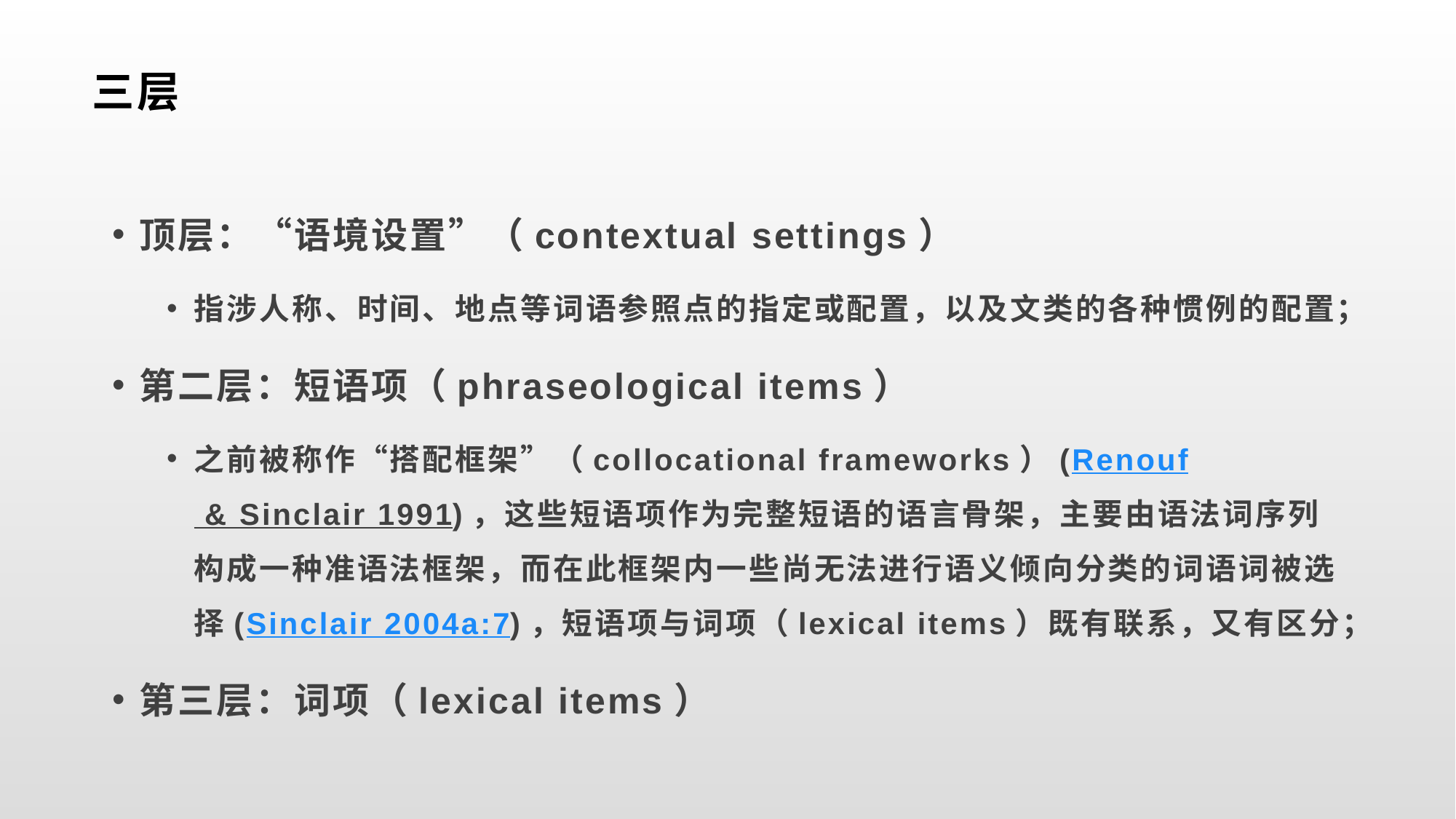

# 三层
顶层：“语境设置”（contextual settings）
指涉人称、时间、地点等词语参照点的指定或配置，以及文类的各种惯例的配置；
第二层：短语项（phraseological items）
之前被称作“搭配框架”（collocational frameworks）(Renouf & Sinclair 1991)，这些短语项作为完整短语的语言骨架，主要由语法词序列构成一种准语法框架，而在此框架内一些尚无法进行语义倾向分类的词语词被选择(Sinclair 2004a:7)，短语项与词项（lexical items）既有联系，又有区分；
第三层：词项（lexical items）